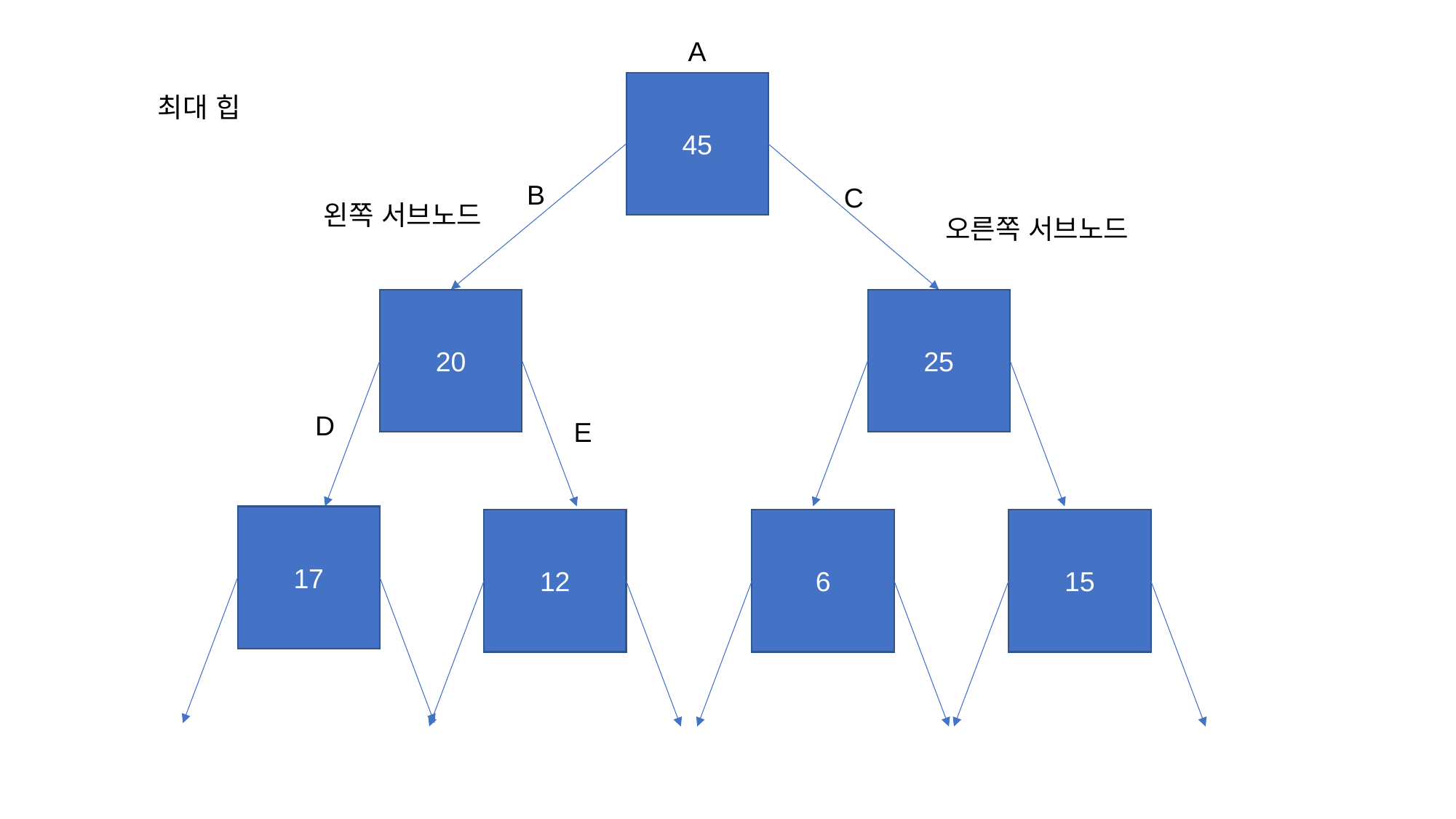

A
45
최대 힙
B
C
왼쪽 서브노드
오른쪽 서브노드
20
25
D
E
17
12
6
15